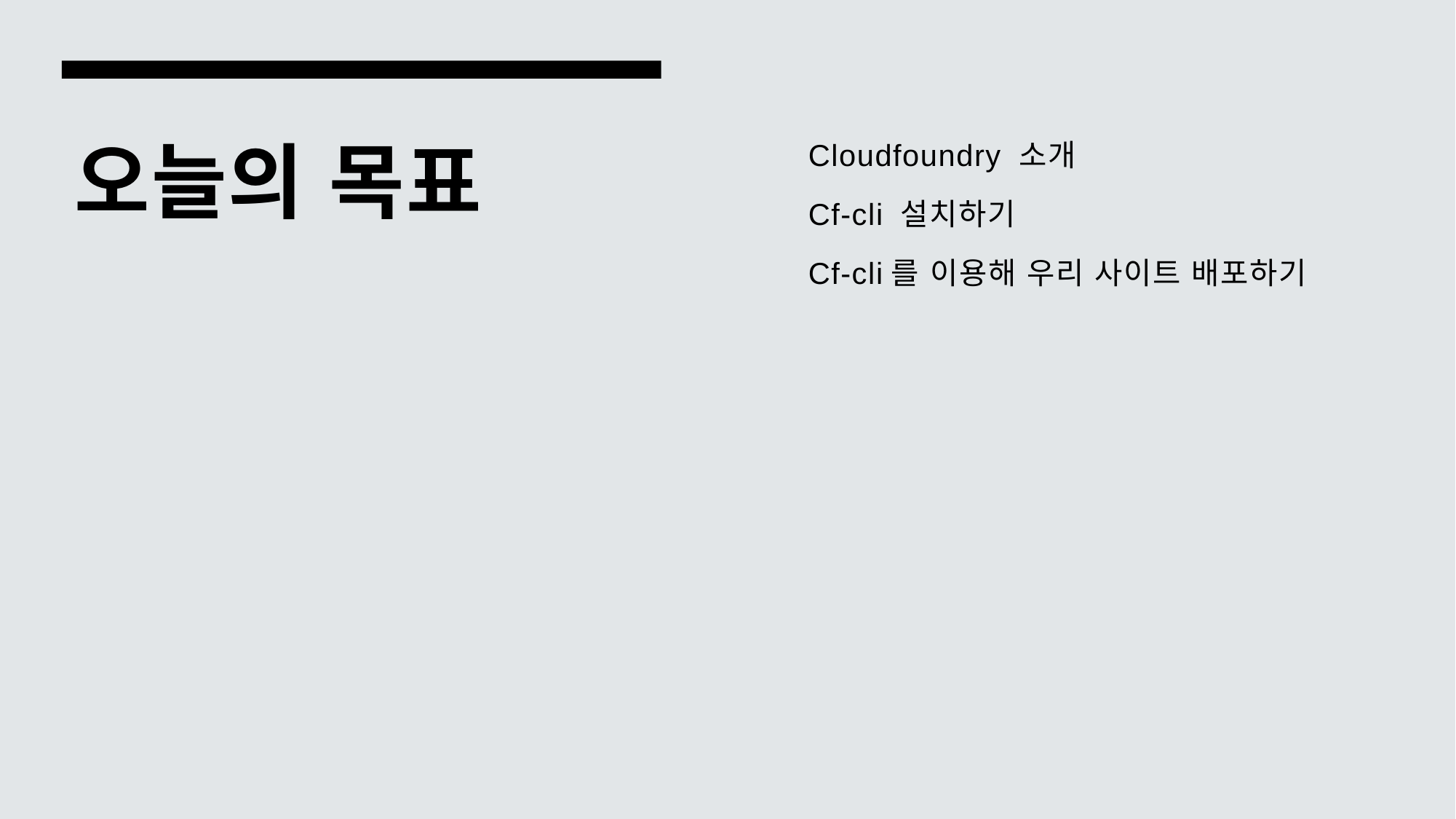

Cloudfoundry 소개
Cf-cli 설치하기
Cf-cli를 이용해 우리 사이트 배포하기
# 오늘의 목표